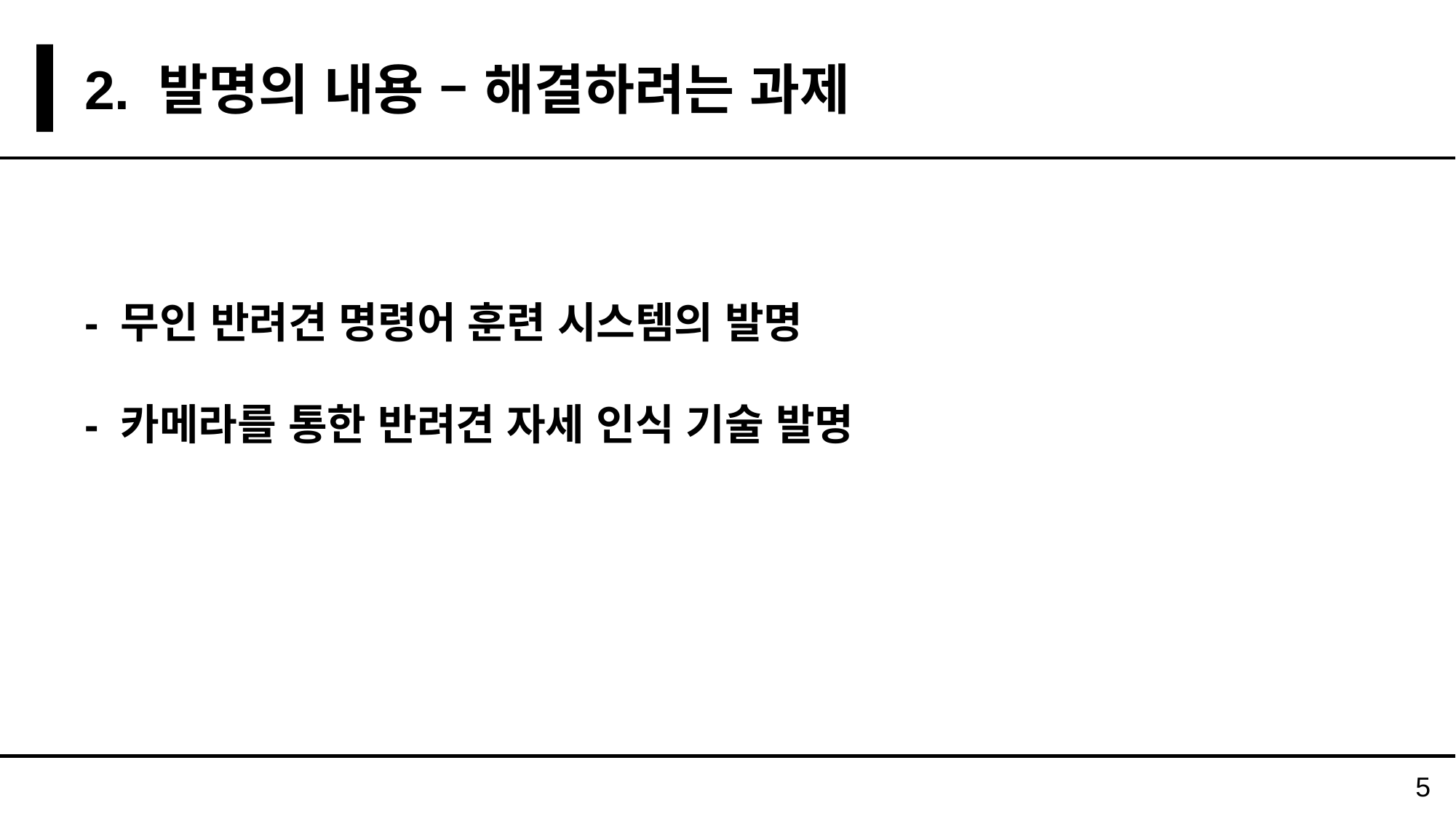

2. 발명의 내용 – 해결하려는 과제
- 무인 반려견 명령어 훈련 시스템의 발명

- 카메라를 통한 반려견 자세 인식 기술 발명
5